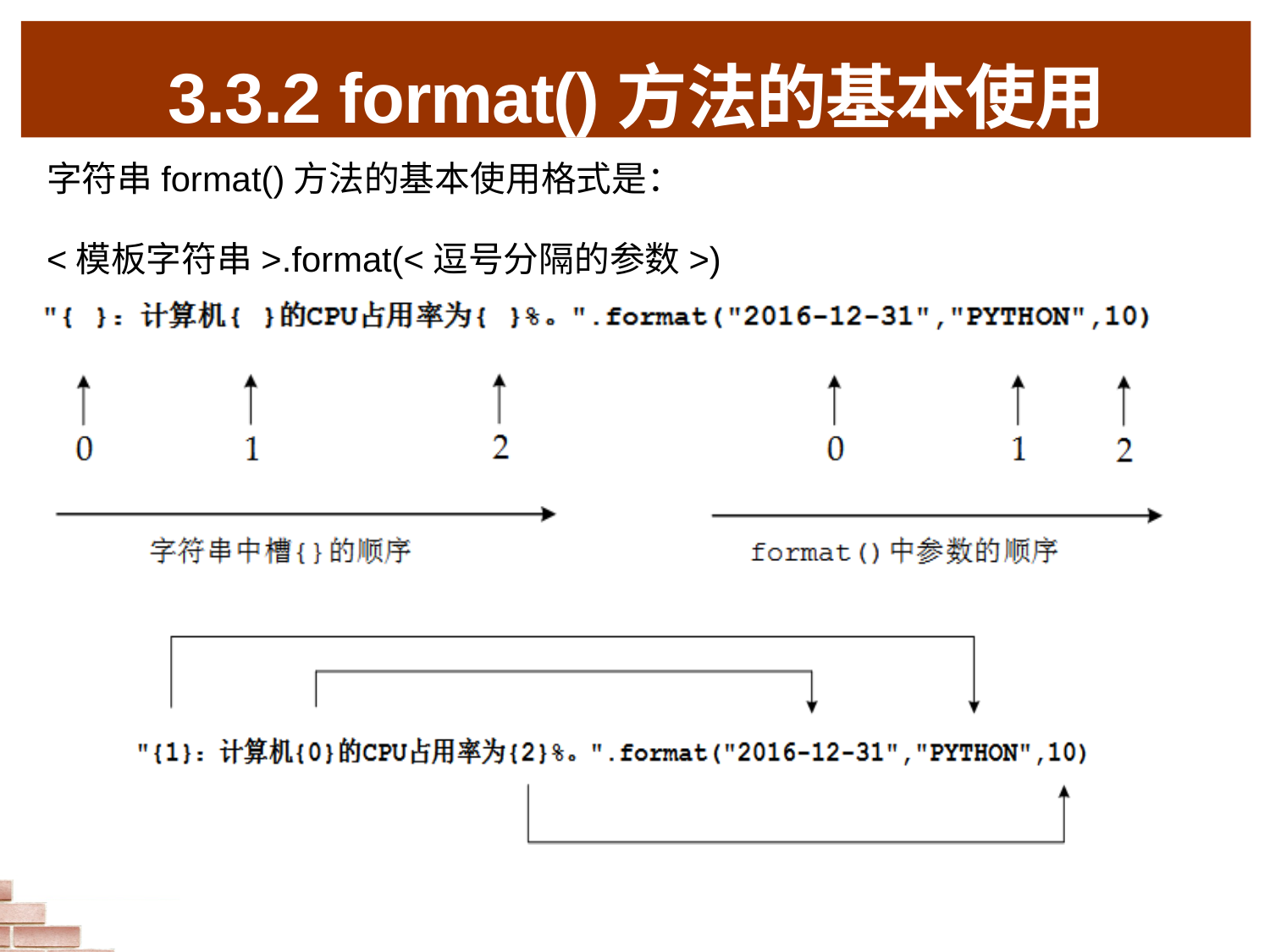

# 3.3.2 format()方法的基本使用
字符串format()方法的基本使用格式是：

<模板字符串>.format(<逗号分隔的参数>)